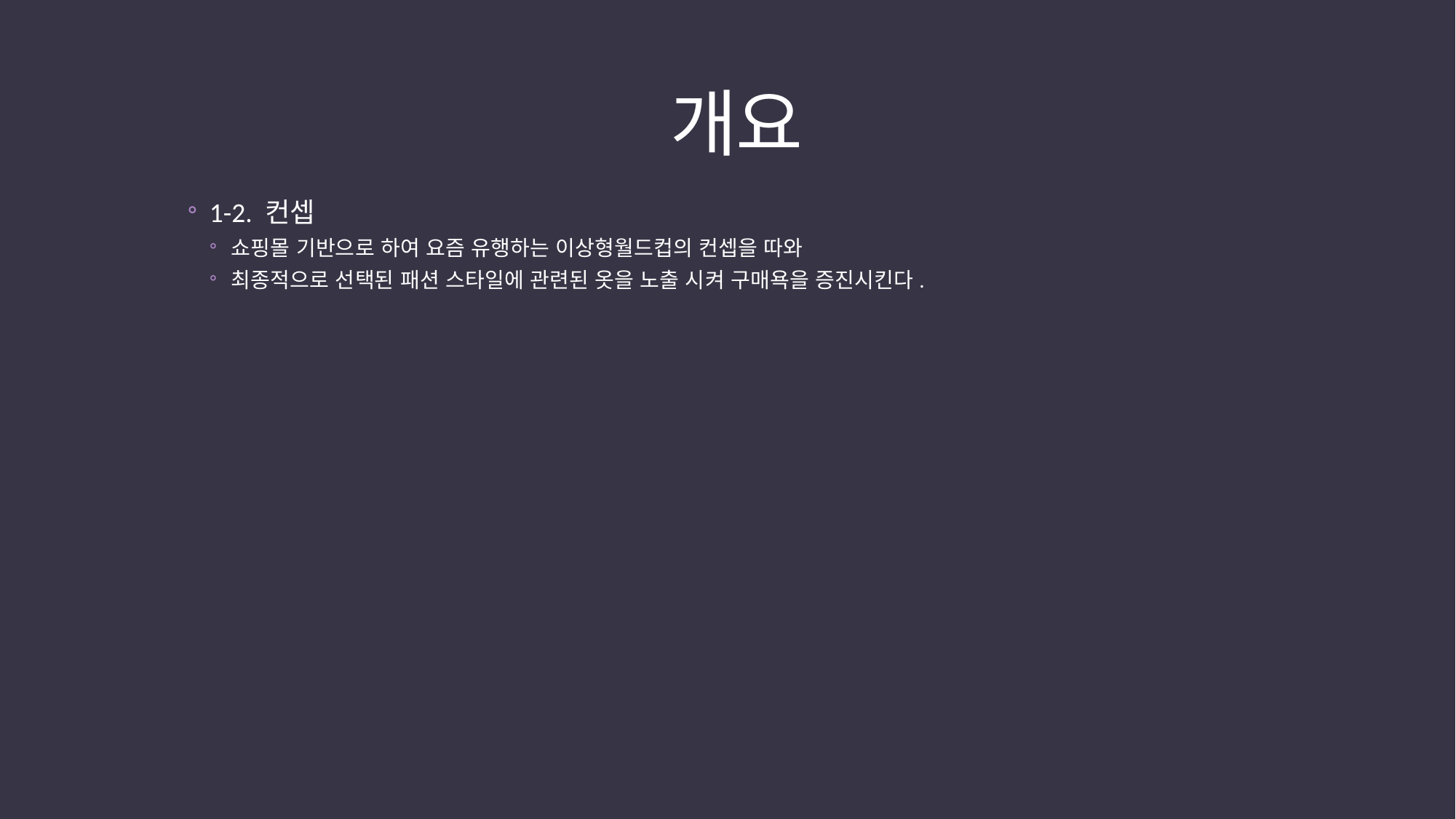

# 개요
1-2. 컨셉
쇼핑몰 기반으로 하여 요즘 유행하는 이상형월드컵의 컨셉을 따와
최종적으로 선택된 패션 스타일에 관련된 옷을 노출 시켜 구매욕을 증진시킨다.